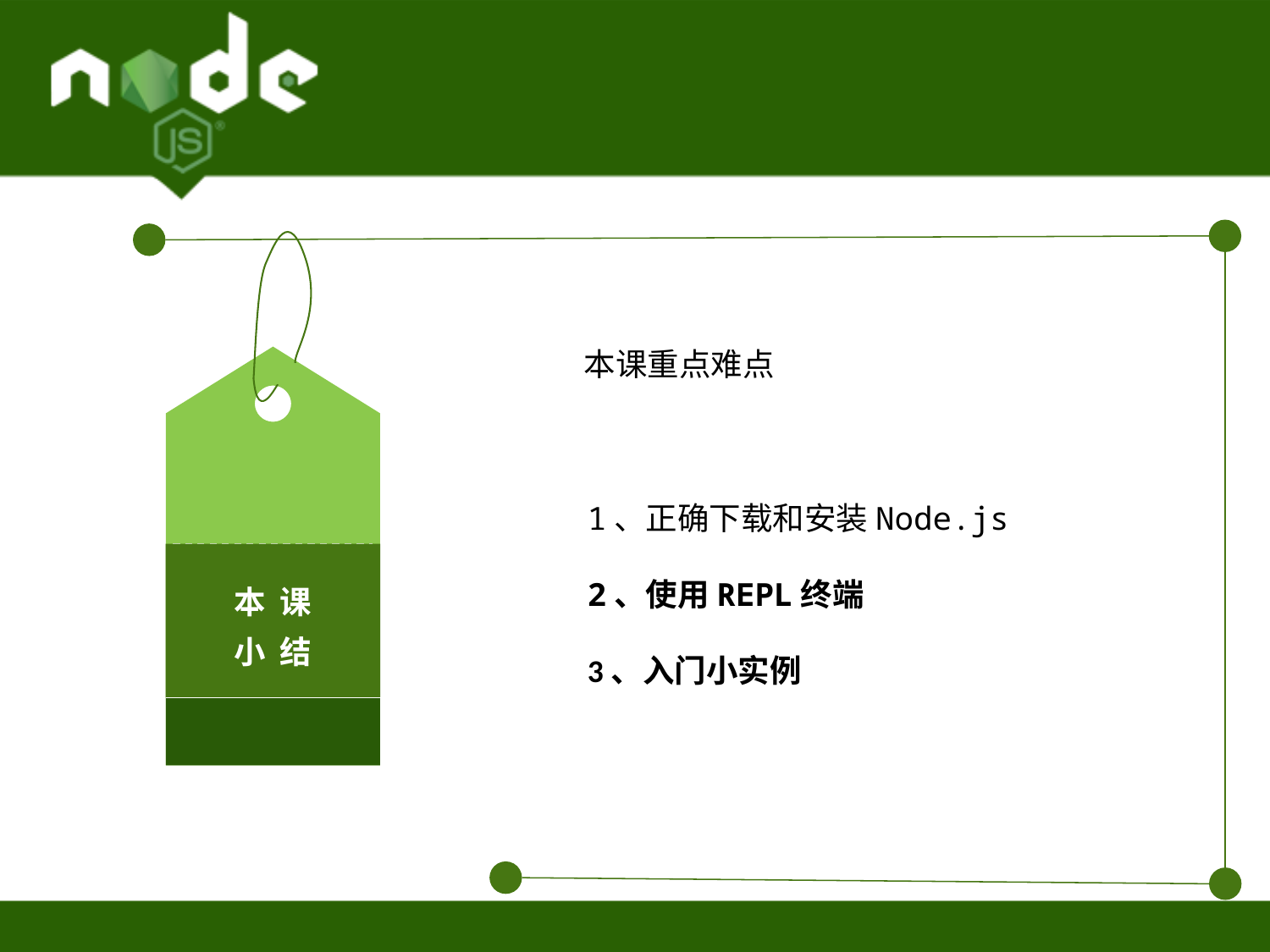

本  课
小  结

本课重点难点
1、正确下载和安装Node.js
2、使用REPL终端
3、入门小实例